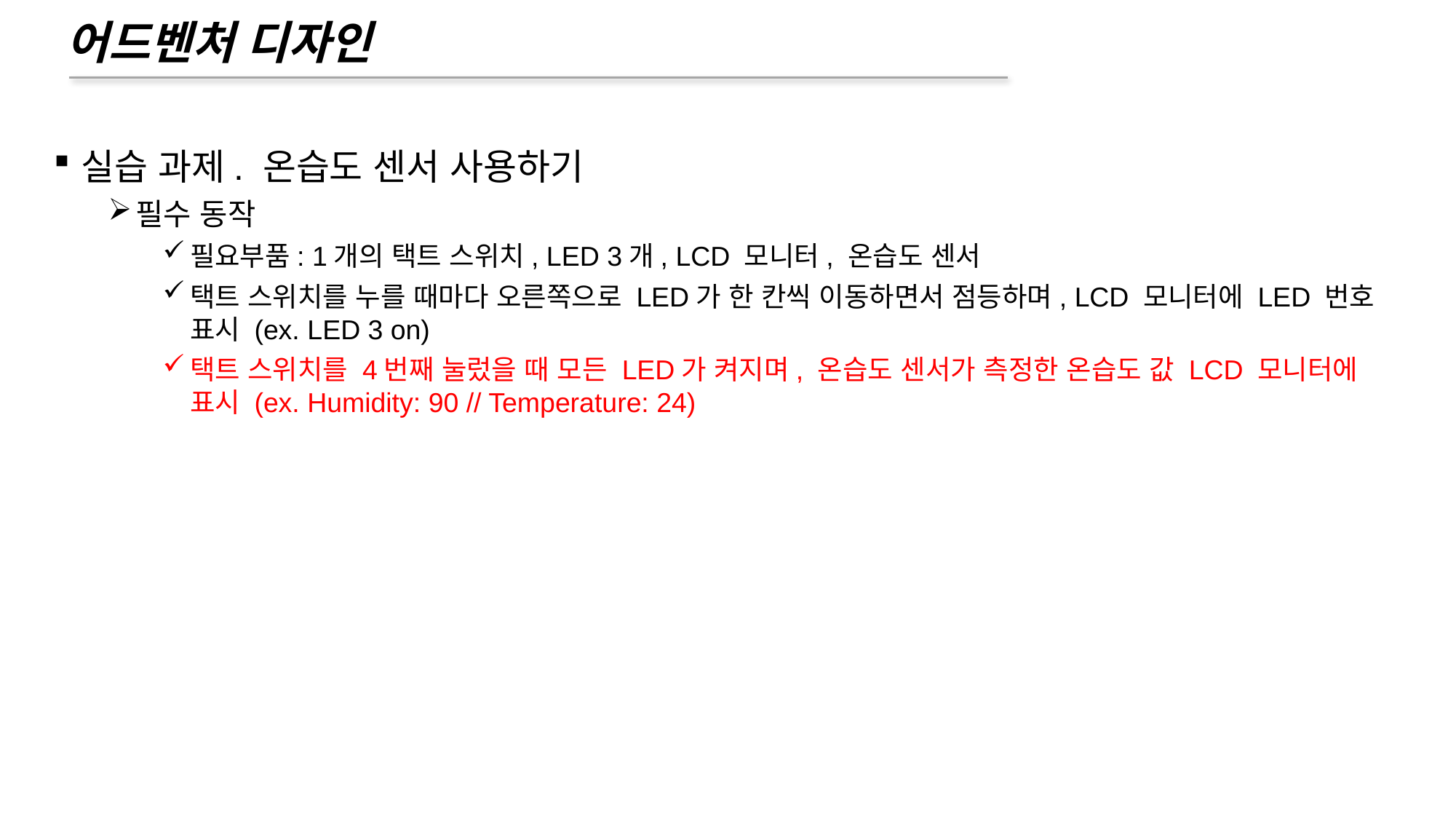

# 어드벤처 디자인
Fin 모드 설정
실습 과제. 온습도 센서 사용하기
필수 동작
필요부품: 1개의 택트 스위치, LED 3개, LCD 모니터, 온습도 센서
택트 스위치를 누를 때마다 오른쪽으로 LED가 한 칸씩 이동하면서 점등하며, LCD 모니터에 LED 번호 표시 (ex. LED 3 on)
택트 스위치를 4번째 눌렀을 때 모든 LED가 켜지며, 온습도 센서가 측정한 온습도 값 LCD 모니터에 표시 (ex. Humidity: 90 // Temperature: 24)

LED 불빛 출력 함수